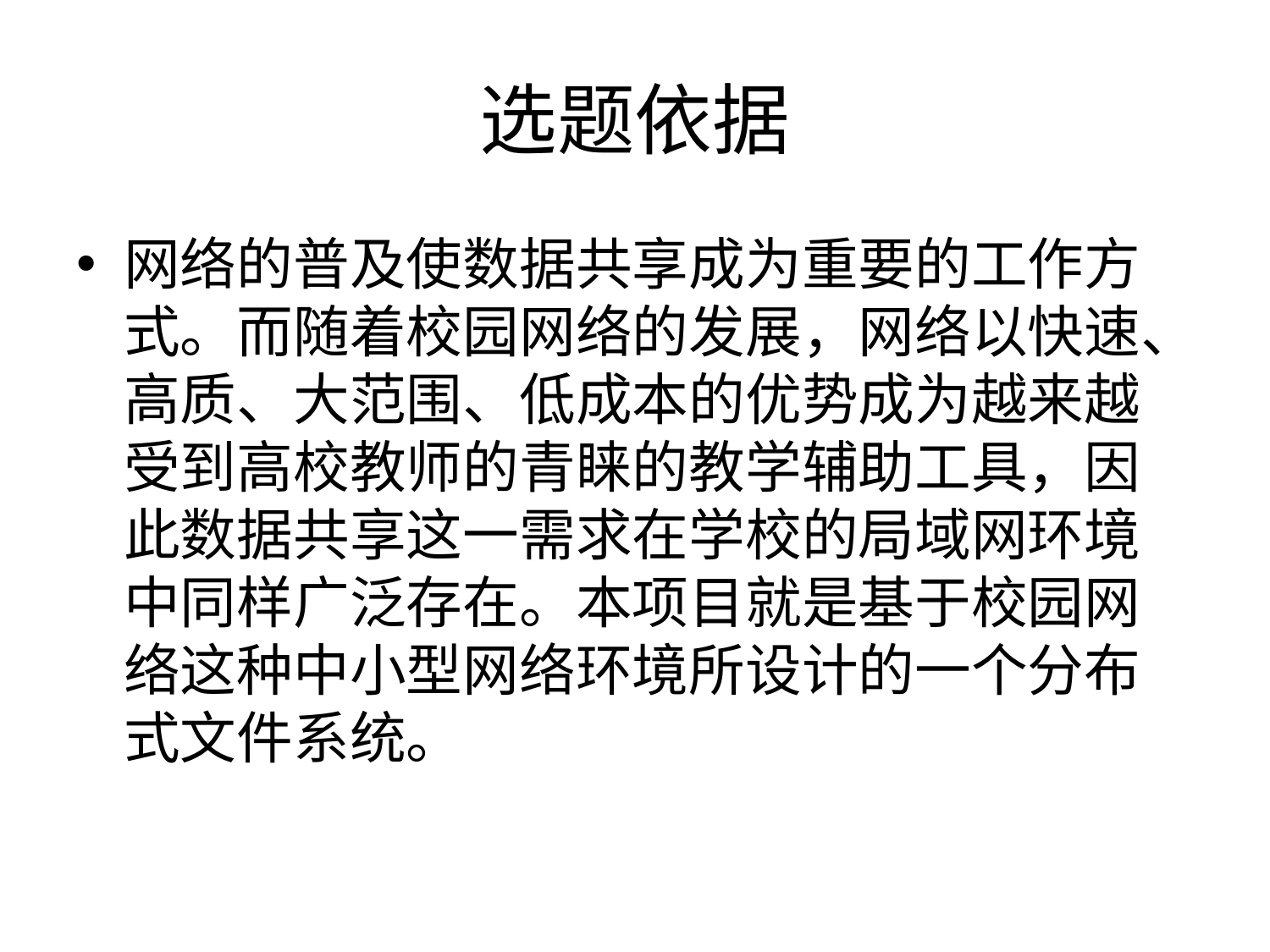

# 选题依据
网络的普及使数据共享成为重要的工作方式。而随着校园网络的发展，网络以快速、高质、大范围、低成本的优势成为越来越受到高校教师的青睐的教学辅助工具，因此数据共享这一需求在学校的局域网环境中同样广泛存在。本项目就是基于校园网络这种中小型网络环境所设计的一个分布式文件系统。